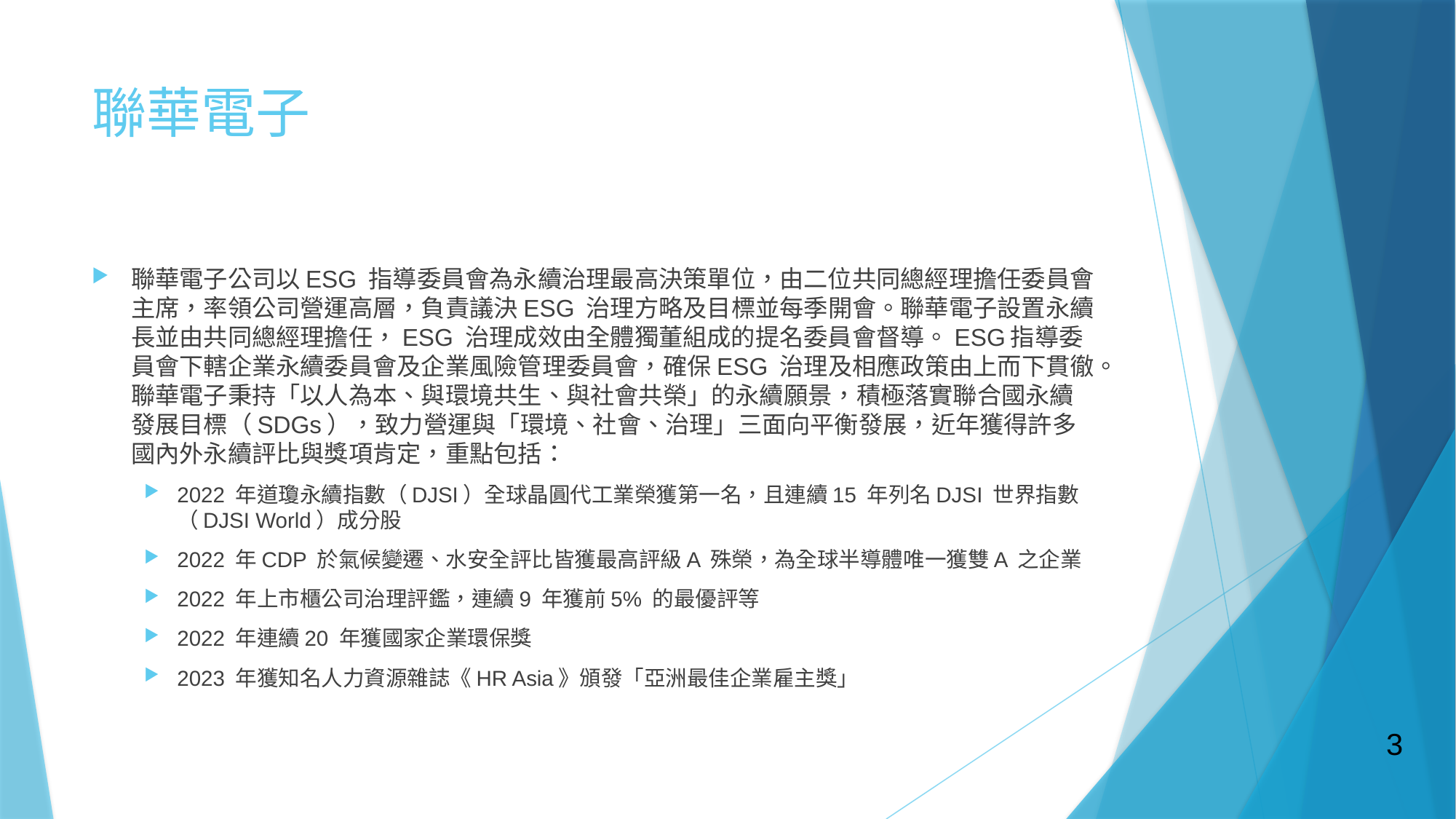

# 聯華電子
聯華電子公司以ESG 指導委員會為永續治理最高決策單位，由二位共同總經理擔任委員會主席，率領公司營運高層，負責議決ESG 治理方略及目標並每季開會。聯華電子設置永續長並由共同總經理擔任，ESG 治理成效由全體獨董組成的提名委員會督導。ESG指導委員會下轄企業永續委員會及企業風險管理委員會，確保ESG 治理及相應政策由上而下貫徹。聯華電子秉持「以人為本、與環境共生、與社會共榮」的永續願景，積極落實聯合國永續發展目標（SDGs），致力營運與「環境、社會、治理」三面向平衡發展，近年獲得許多國內外永續評比與獎項肯定，重點包括：
2022 年道瓊永續指數（DJSI）全球晶圓代工業榮獲第一名，且連續15 年列名DJSI 世界指數（DJSI World）成分股
2022 年CDP 於氣候變遷、水安全評比皆獲最高評級A 殊榮，為全球半導體唯一獲雙A 之企業
2022 年上市櫃公司治理評鑑，連續9 年獲前5% 的最優評等
2022 年連續20 年獲國家企業環保獎
2023 年獲知名人力資源雜誌《HR Asia》頒發「亞洲最佳企業雇主獎」
3